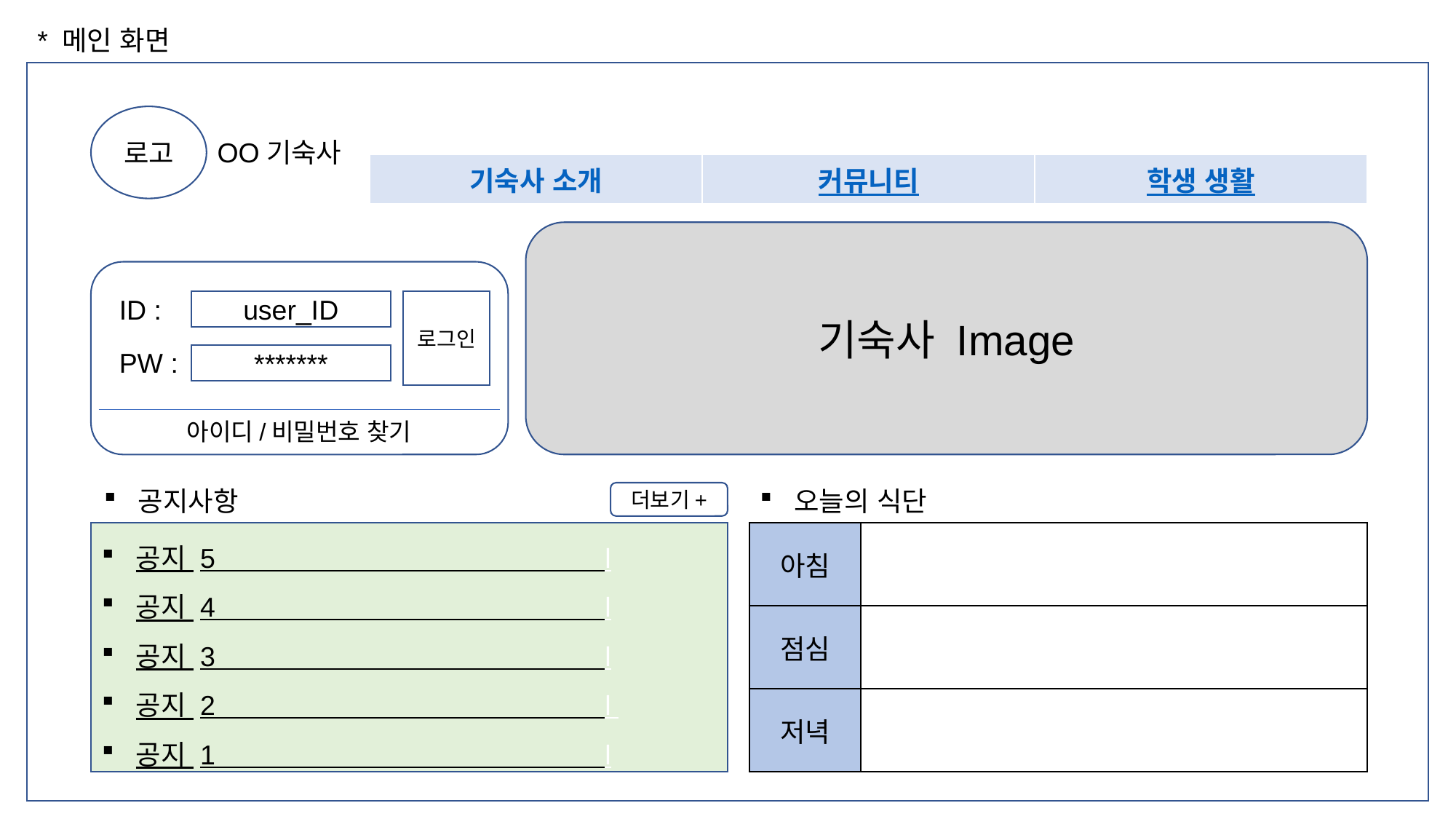

* 메인 화면

로고
OO기숙사
| 기숙사 소개 | 커뮤니티 | 학생 생활 |
| --- | --- | --- |
기숙사 Image

ID :
user_ID
로그인
PW :
*******
아이디/비밀번호 찾기
공지사항
더보기+
공지 5                                                   l
공지 4                                                   l
공지 3                                                   l
공지 2                                                   l
공지 1                                                   l
오늘의 식단
| 아침 |  |
| --- | --- |
| 점심 |  |
| 저녁 |  |